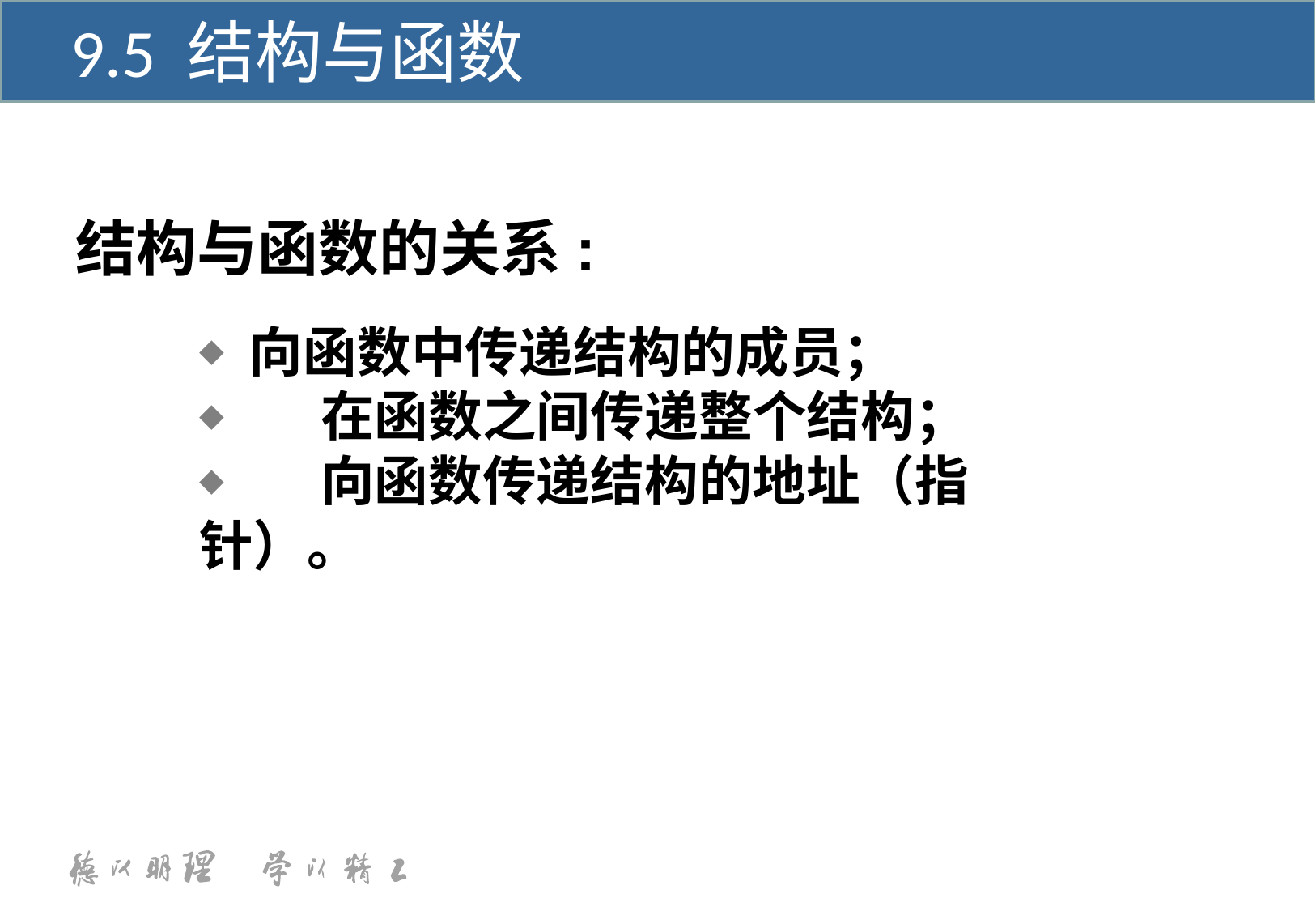

9.5 结构与函数
结构与函数的关系:
 向函数中传递结构的成员；
	在函数之间传递整个结构；
	向函数传递结构的地址（指针）。
118